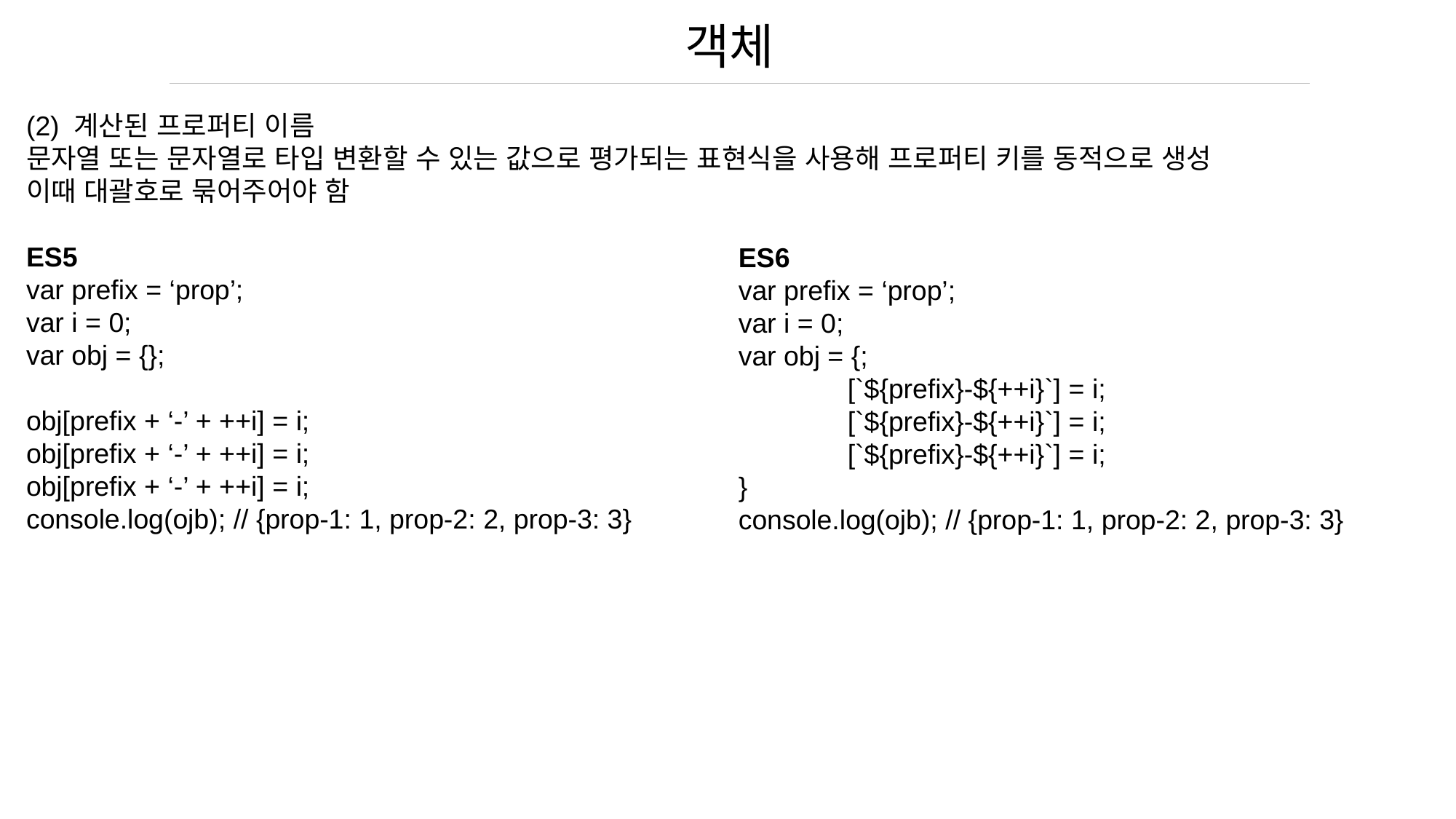

객체
(2) 계산된 프로퍼티 이름
문자열 또는 문자열로 타입 변환할 수 있는 값으로 평가되는 표현식을 사용해 프로퍼티 키를 동적으로 생성
이때 대괄호로 묶어주어야 함

ES5
var prefix = ‘prop’;
var i = 0;
var obj = {};

obj[prefix + ‘-’ + ++i] = i;
obj[prefix + ‘-’ + ++i] = i;
obj[prefix + ‘-’ + ++i] = i;
console.log(ojb); // {prop-1: 1, prop-2: 2, prop-3: 3}

ES6
var prefix = ‘prop’;
var i = 0;
var obj = {;
	[`${prefix}-${++i}`] = i;
	[`${prefix}-${++i}`] = i;
	[`${prefix}-${++i}`] = i;
}
console.log(ojb); // {prop-1: 1, prop-2: 2, prop-3: 3}